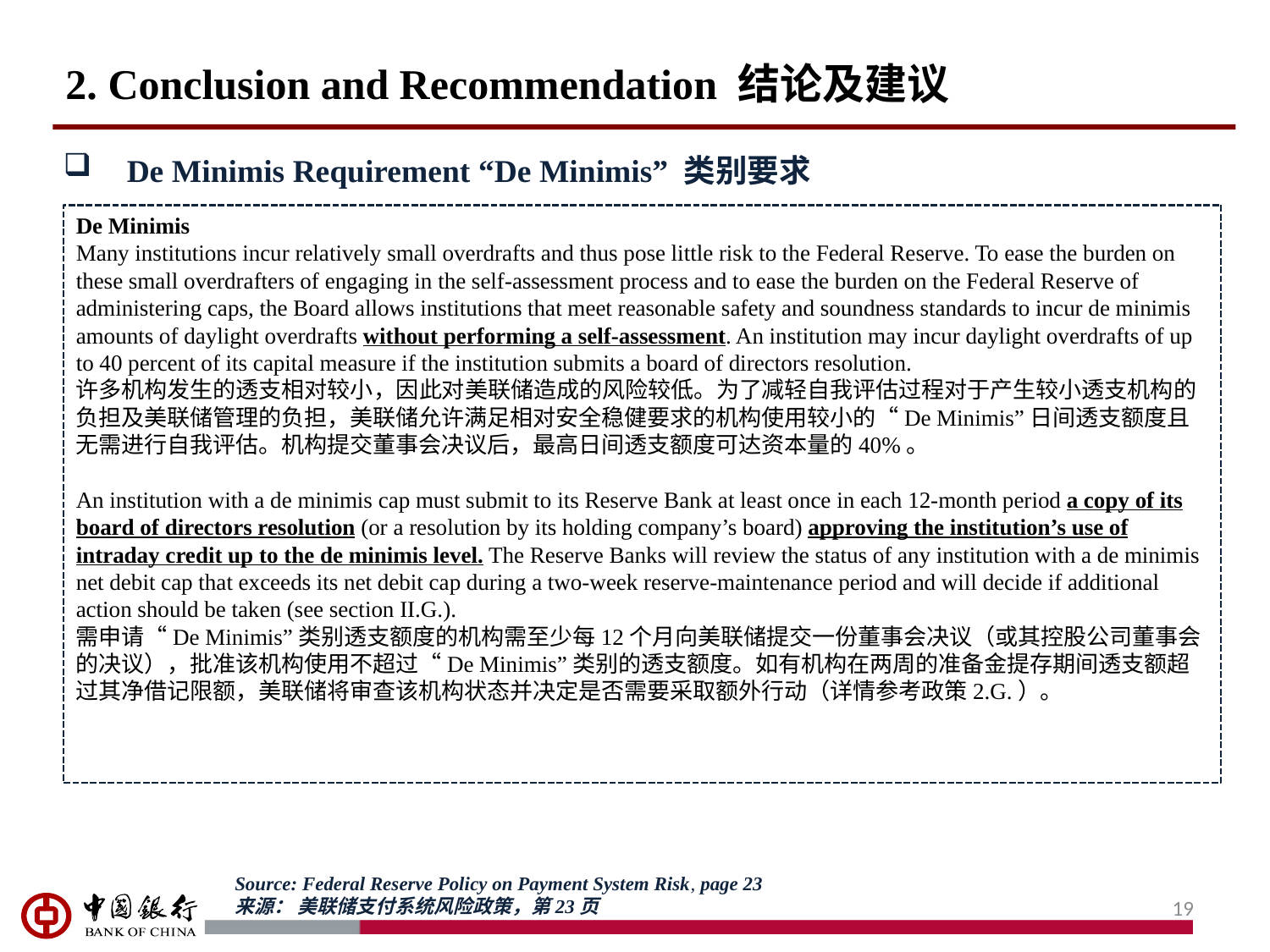

2. Conclusion and Recommendation 结论及建议
De Minimis Requirement “De Minimis” 类别要求
De Minimis
Many institutions incur relatively small overdrafts and thus pose little risk to the Federal Reserve. To ease the burden on these small overdrafters of engaging in the self-assessment process and to ease the burden on the Federal Reserve of administering caps, the Board allows institutions that meet reasonable safety and soundness standards to incur de minimis amounts of daylight overdrafts without performing a self-assessment. An institution may incur daylight overdrafts of up to 40 percent of its capital measure if the institution submits a board of directors resolution.
许多机构发生的透支相对较小，因此对美联储造成的风险较低。为了减轻自我评估过程对于产生较小透支机构的负担及美联储管理的负担，美联储允许满足相对安全稳健要求的机构使用较小的“De Minimis”日间透支额度且无需进行自我评估。机构提交董事会决议后，最高日间透支额度可达资本量的40%。

An institution with a de minimis cap must submit to its Reserve Bank at least once in each 12-month period a copy of its board of directors resolution (or a resolution by its holding company’s board) approving the institution’s use of intraday credit up to the de minimis level. The Reserve Banks will review the status of any institution with a de minimis net debit cap that exceeds its net debit cap during a two-week reserve-maintenance period and will decide if additional action should be taken (see section II.G.).
需申请“De Minimis”类别透支额度的机构需至少每12个月向美联储提交一份董事会决议（或其控股公司董事会的决议），批准该机构使用不超过“De Minimis”类别的透支额度。如有机构在两周的准备金提存期间透支额超过其净借记限额，美联储将审查该机构状态并决定是否需要采取额外行动（详情参考政策2.G.）。
Source: Federal Reserve Policy on Payment System Risk, page 23
来源： 美联储支付系统风险政策，第23页
19